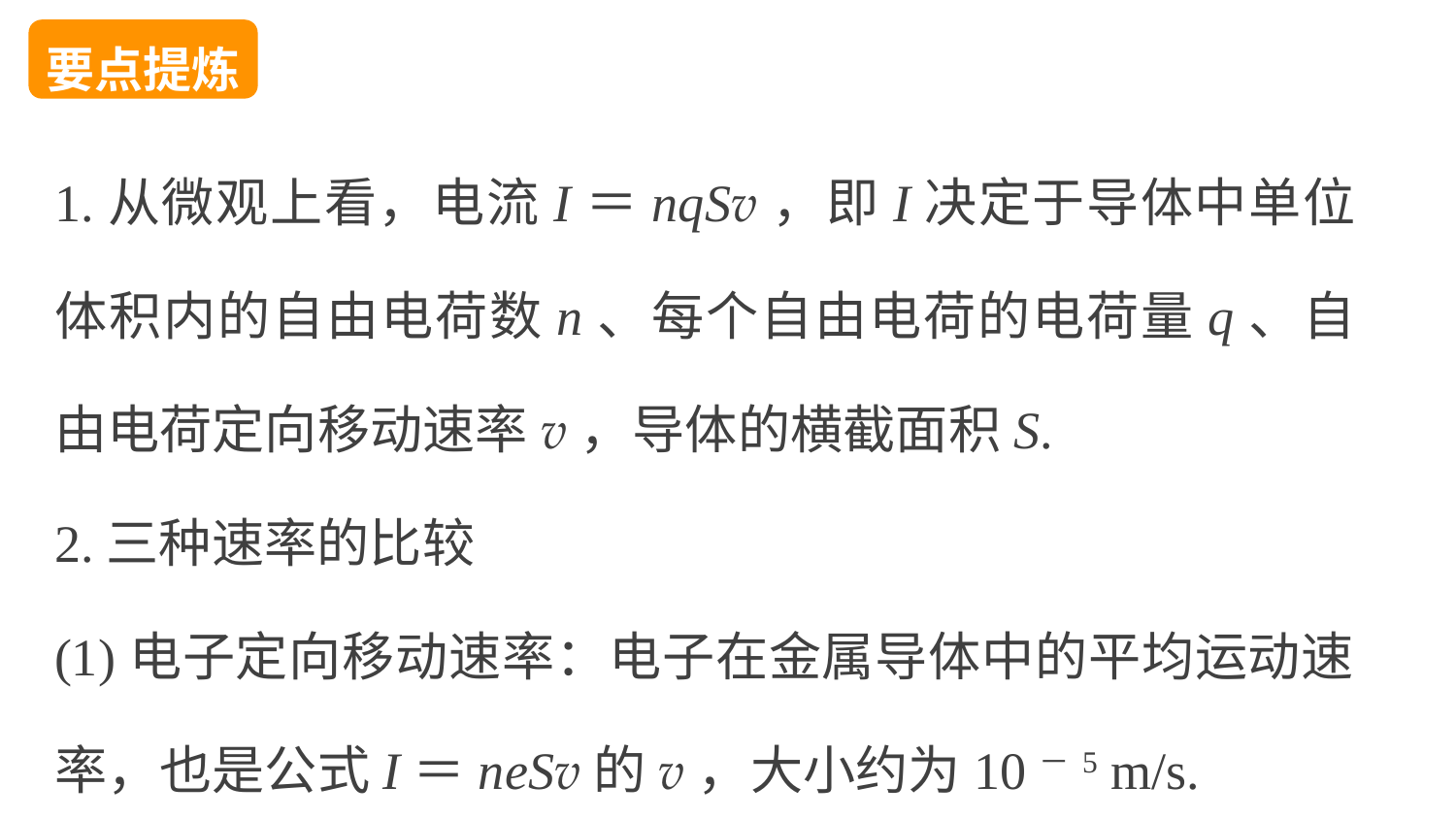

要点提炼
1.从微观上看，电流I＝nqSv，即I决定于导体中单位体积内的自由电荷数n、每个自由电荷的电荷量q、自由电荷定向移动速率v，导体的横截面积S.
2.三种速率的比较
(1)电子定向移动速率：电子在金属导体中的平均运动速率，也是公式I＝neSv的v，大小约为10－5 m/s.